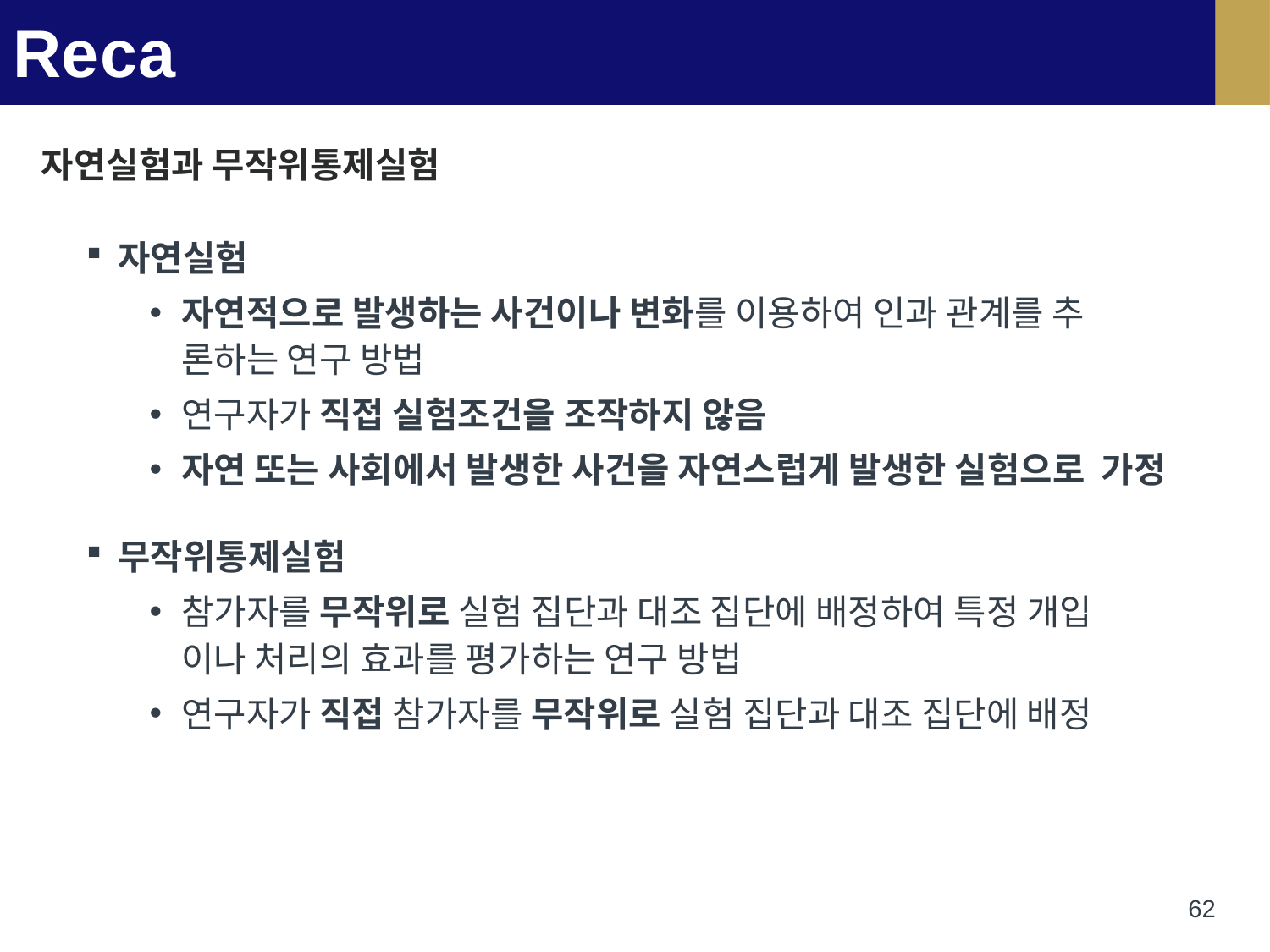

# Recap
자연실험과 무작위통제실험

자연실험
자연적으로 발생하는 사건이나 변화를 이용하여 인과 관계를 추  론하는 연구 방법
연구자가 직접 실험조건을 조작하지 않음
자연 또는 사회에서 발생한 사건을 자연스럽게 발생한 실험으로  가정

무작위통제실험
참가자를 무작위로 실험 집단과 대조 집단에 배정하여 특정 개입
이나 처리의 효과를 평가하는 연구 방법
연구자가 직접 참가자를 무작위로 실험 집단과 대조 집단에 배정
62